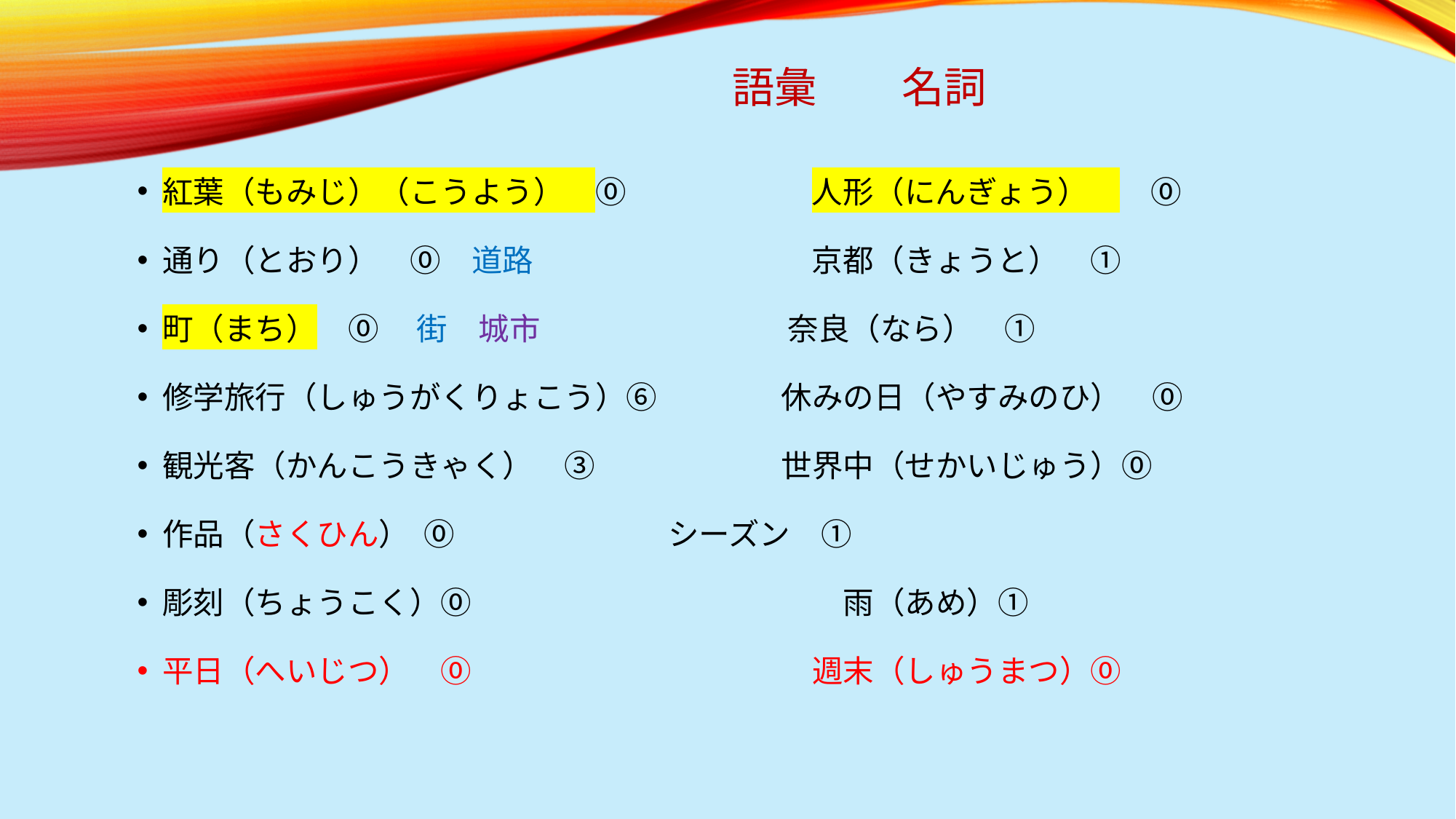

# 語彙　　名詞
紅葉（もみじ）（こうよう）　⓪　　　　　　人形（にんぎょう）　　⓪
通り（とおり）　⓪　道路　　　　　　　　　京都（きょうと）　①
町（まち）　⓪　 街　城市　　　　　　　　奈良（なら）　①
修学旅行（しゅうがくりょこう）⑥　　　　休みの日（やすみのひ）　⓪
観光客（かんこうきゃく）　③　　　　　　世界中（せかいじゅう）⓪
作品（さくひん）  ⓪     　　                 シーズン　①
彫刻（ちょうこく）⓪　　　　　　　　　　　　雨（あめ）①
平日（へいじつ）　⓪　　　　　　　　　　　週末（しゅうまつ）⓪